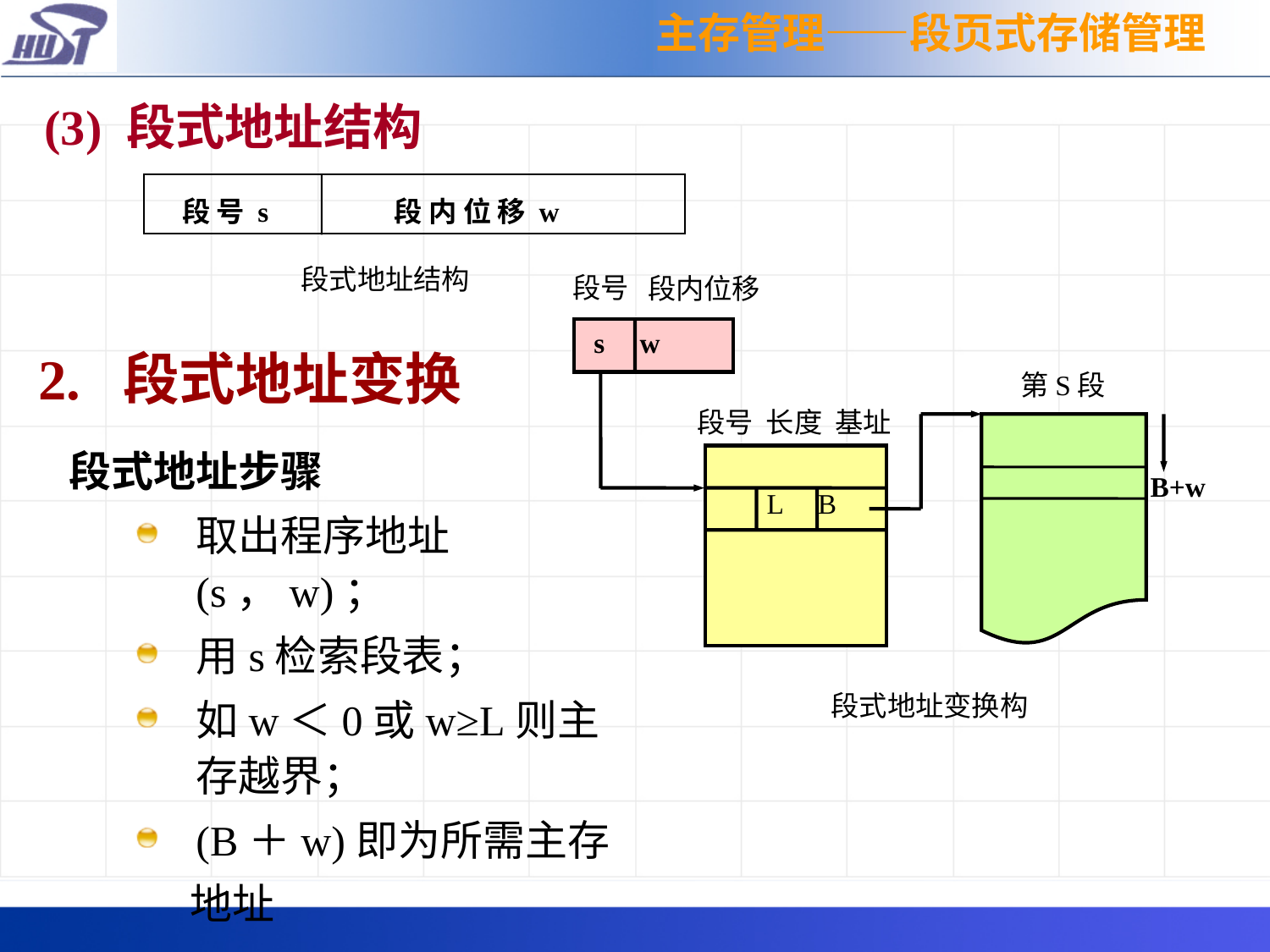

主存管理——段页式存储管理
(3) 段式地址结构
   段 号 s                 段 内 位 移 w

段式地址结构
段号
段内位移
 s     w

第S段

段号  长度  基址

       L     B
B+w

2.  段式地址变换
段式地址步骤
取出程序地址(s，w)；
用s检索段表；
如w＜0或w≥L则主存越界；
(B＋w)即为所需主存
     地址
段式地址变换构